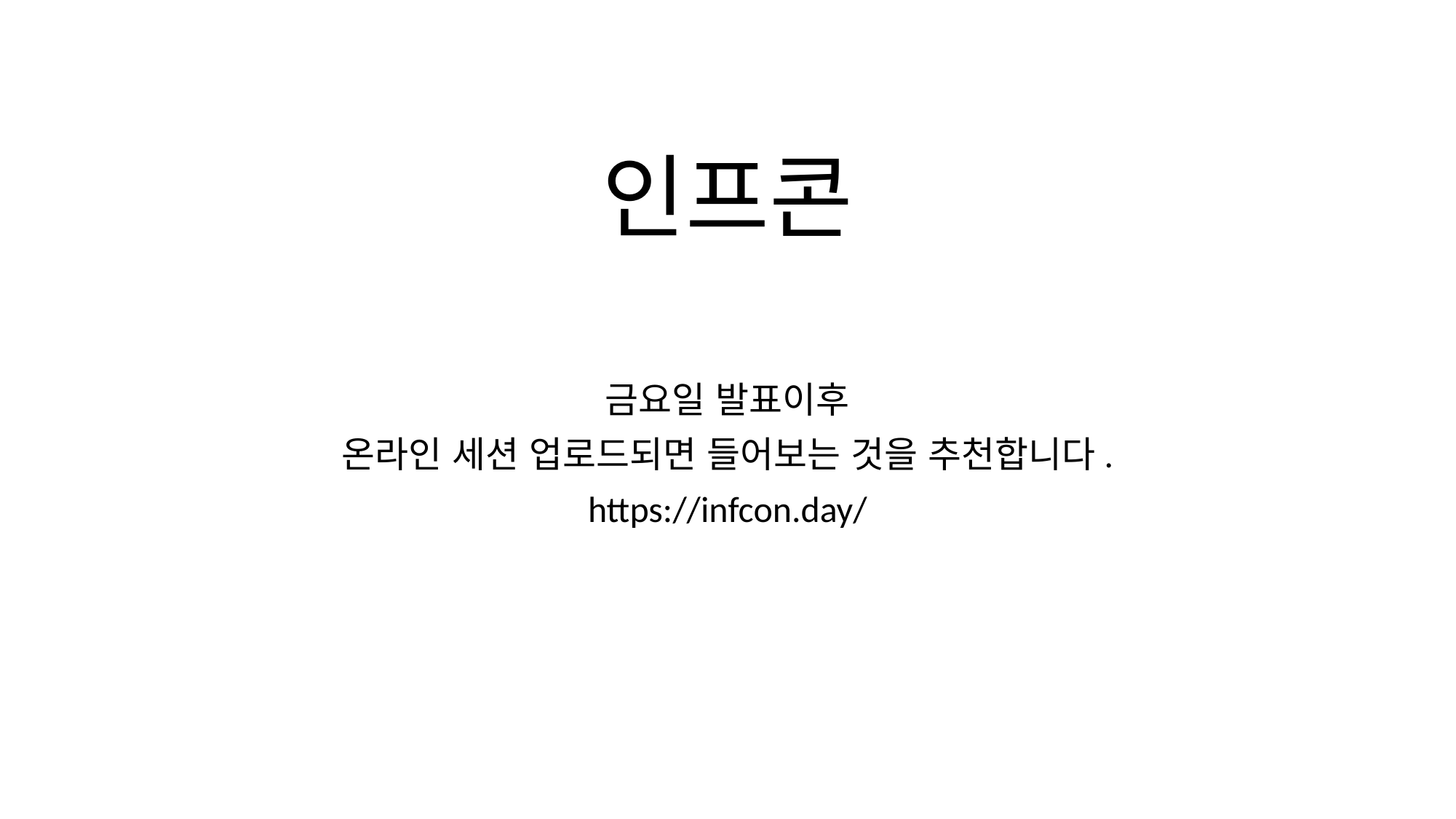

# 인프콘

금요일 발표이후
온라인 세션 업로드되면 들어보는 것을 추천합니다.
https://infcon.day/